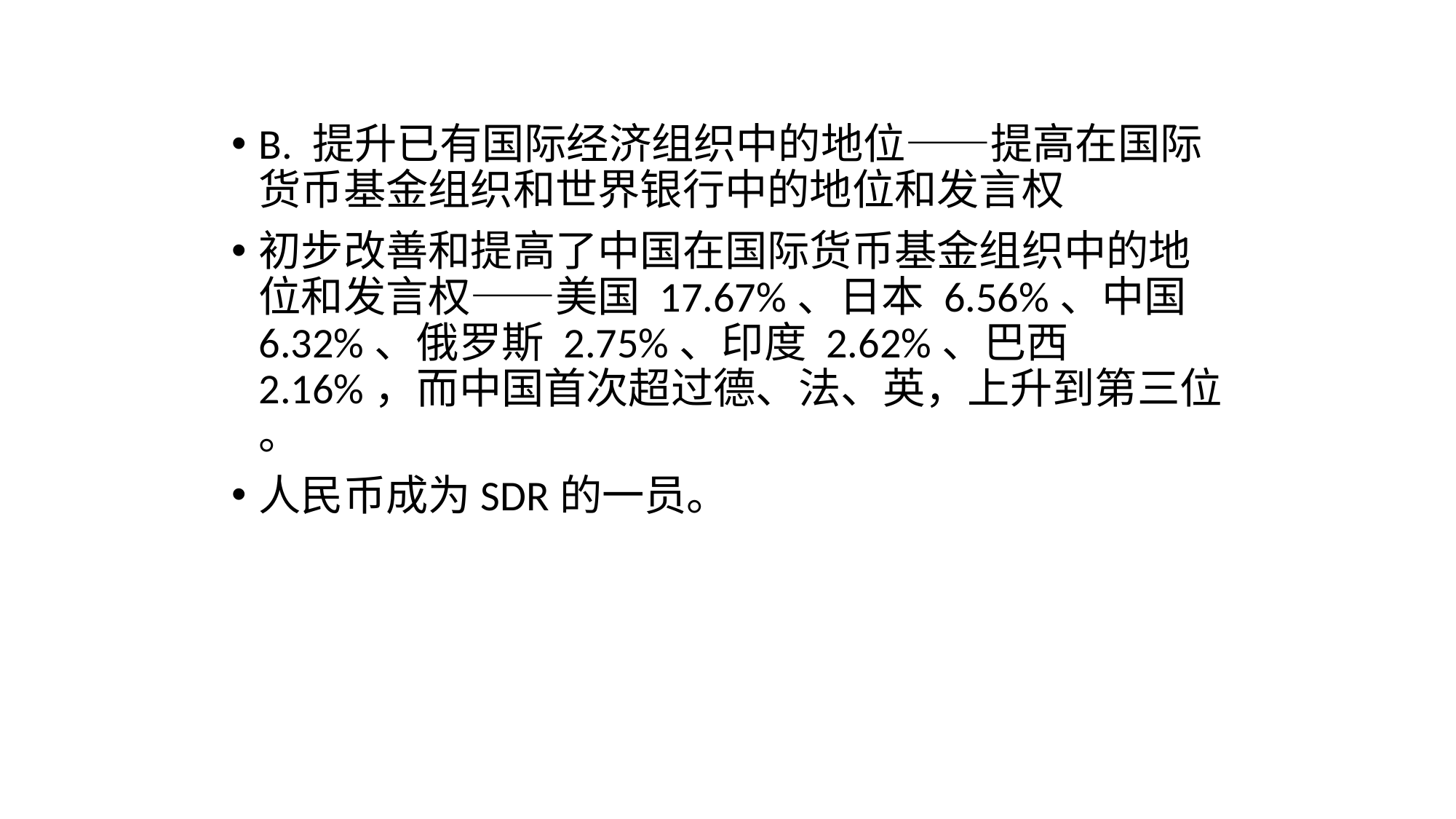

B. 提升已有国际经济组织中的地位——提高在国际货币基金组织和世界银行中的地位和发言权
初步改善和提高了中国在国际货币基金组织中的地位和发言权——美国 17.67%、日本 6.56%、中国 6.32%、俄罗斯 2.75%、印度 2.62%、巴西 2.16%，而中国首次超过德、法、英，上升到第三位 。
人民币成为SDR的一员。